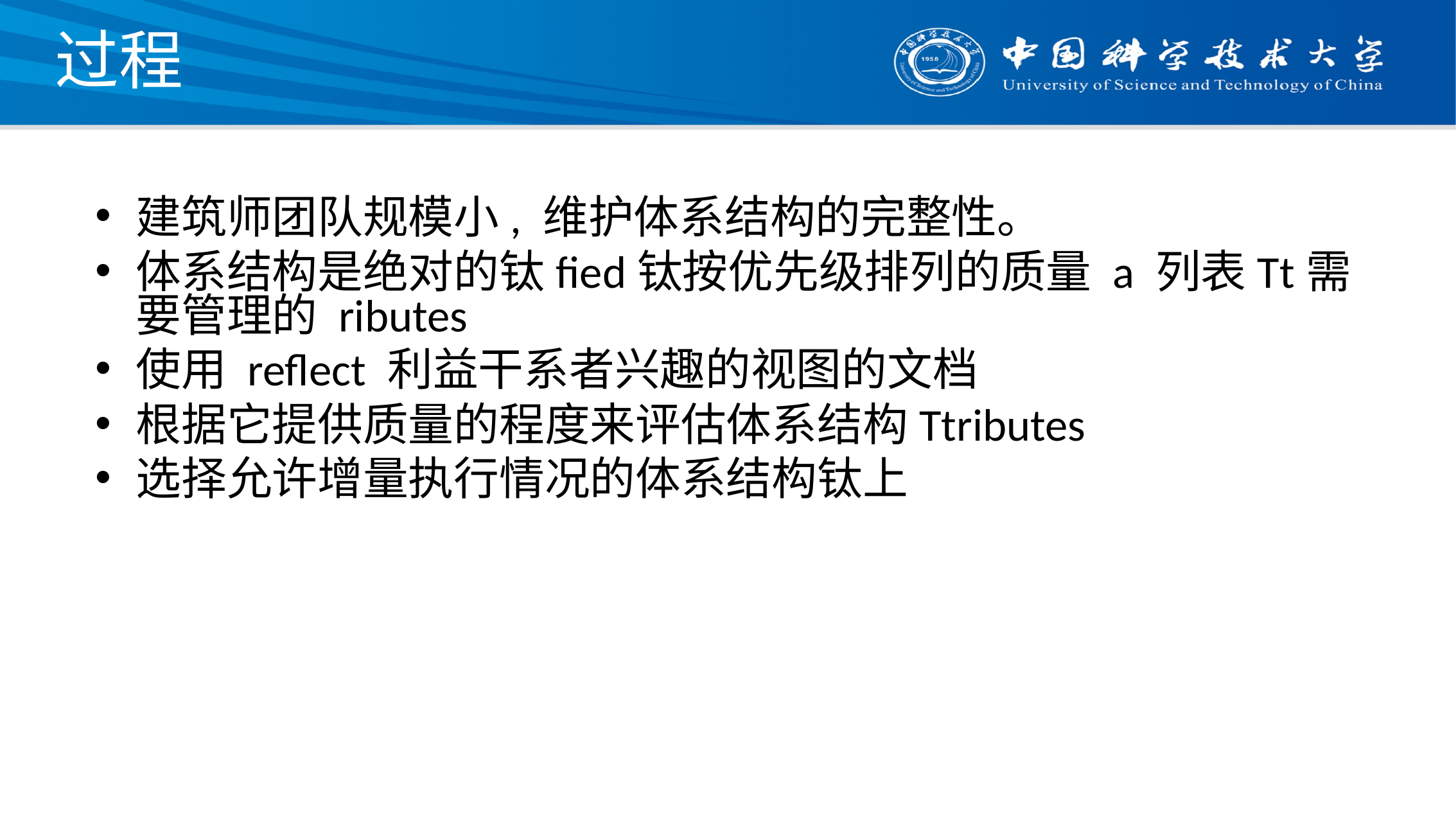

# 过程
建筑师团队规模小, 维护体系结构的完整性。
体系结构是绝对的钛ﬁed钛按优先级排列的质量 a 列表Tt需要管理的 ributes
使用 reﬂect 利益干系者兴趣的视图的文档
根据它提供质量的程度来评估体系结构Ttributes
选择允许增量执行情况的体系结构钛上